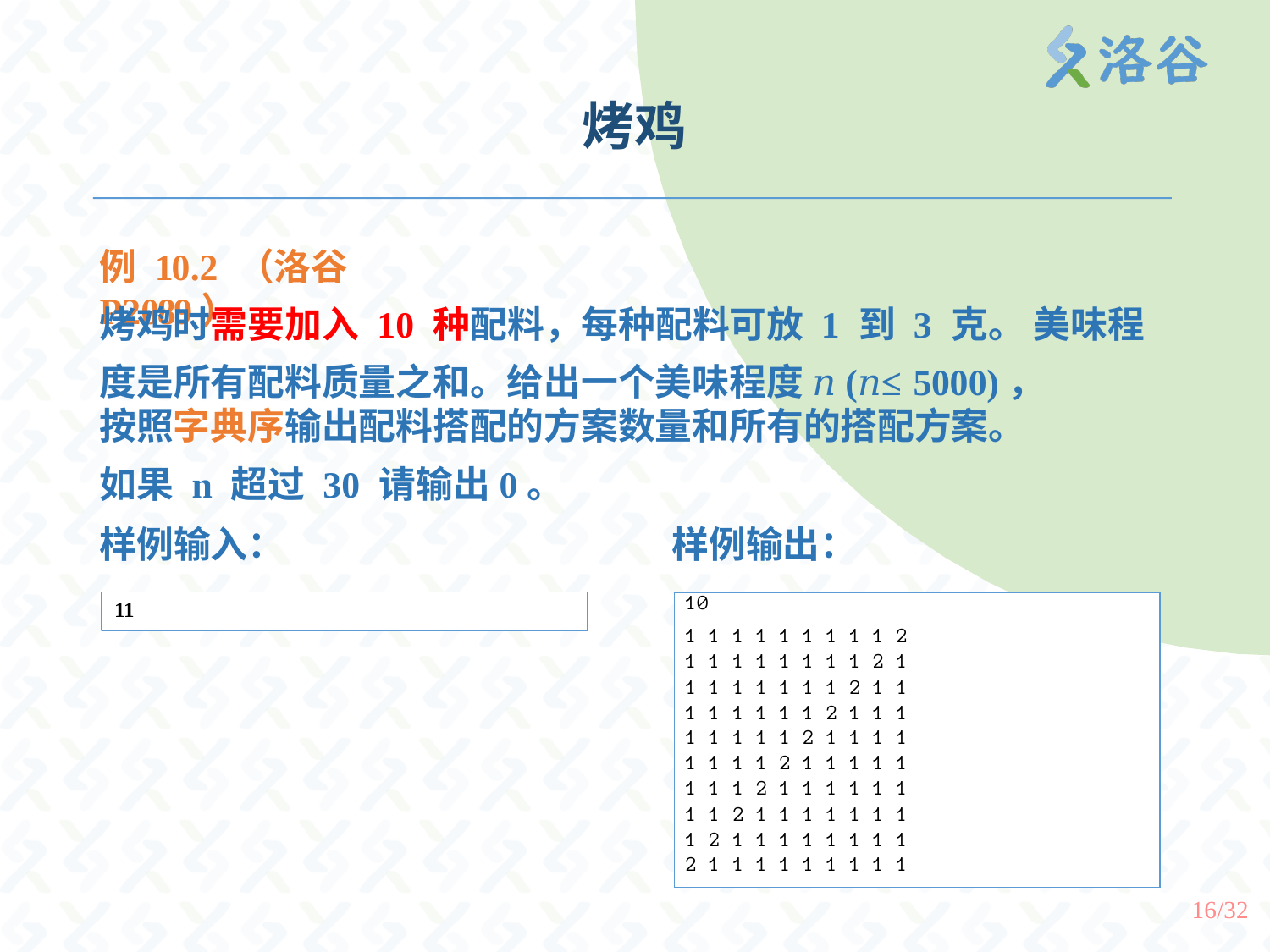

烤鸡

例 10.2 （洛谷 P2089）
烤鸡时需要加入 10 种配料，每种配料可放 1 到 3 克。 美味程度是所有配料质量之和。给出一个美味程度 𝑛(𝑛≤ 5000)，
按照字典序输出配料搭配的方案数量和所有的搭配方案。

如果 n 超过 30 请输出0。

样例输入：	样例输出：

11

| 10 |  |  |  |  |  |  |  |  |
| --- | --- | --- | --- | --- | --- | --- | --- | --- |
| 1 1 | 1 | 1 | 1 | 1 | 1 | 1 | 1 | 2 |
| 1 1 | 1 | 1 | 1 | 1 | 1 | 1 | 2 | 1 |
| 1 1 | 1 | 1 | 1 | 1 | 1 | 2 | 1 | 1 |
| 1 1 | 1 | 1 | 1 | 1 | 2 | 1 | 1 | 1 |
| 1 1 | 1 | 1 | 1 | 2 | 1 | 1 | 1 | 1 |
| 1 1 | 1 | 1 | 2 | 1 | 1 | 1 | 1 | 1 |
| 1 1 | 1 | 2 | 1 | 1 | 1 | 1 | 1 | 1 |
| 1 1 | 2 | 1 | 1 | 1 | 1 | 1 | 1 | 1 |
| 1 2 | 1 | 1 | 1 | 1 | 1 | 1 | 1 | 1 |
| 2 1 | 1 | 1 | 1 | 1 | 1 | 1 | 1 | 1 |
16/32